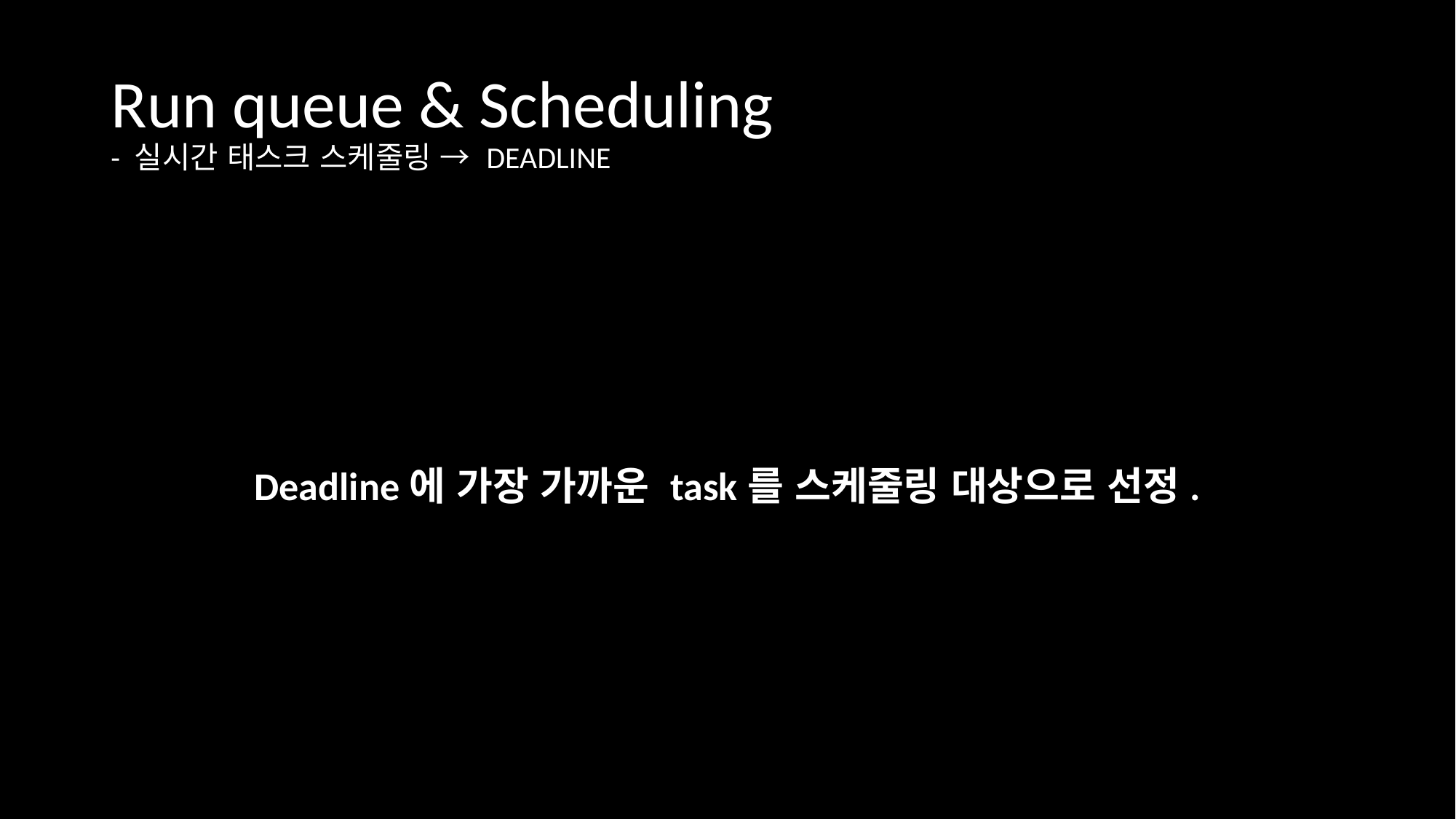

# Run queue & Scheduling - 실시간 태스크 스케줄링 → DEADLINE
Deadline에 가장 가까운 task를 스케줄링 대상으로 선정.